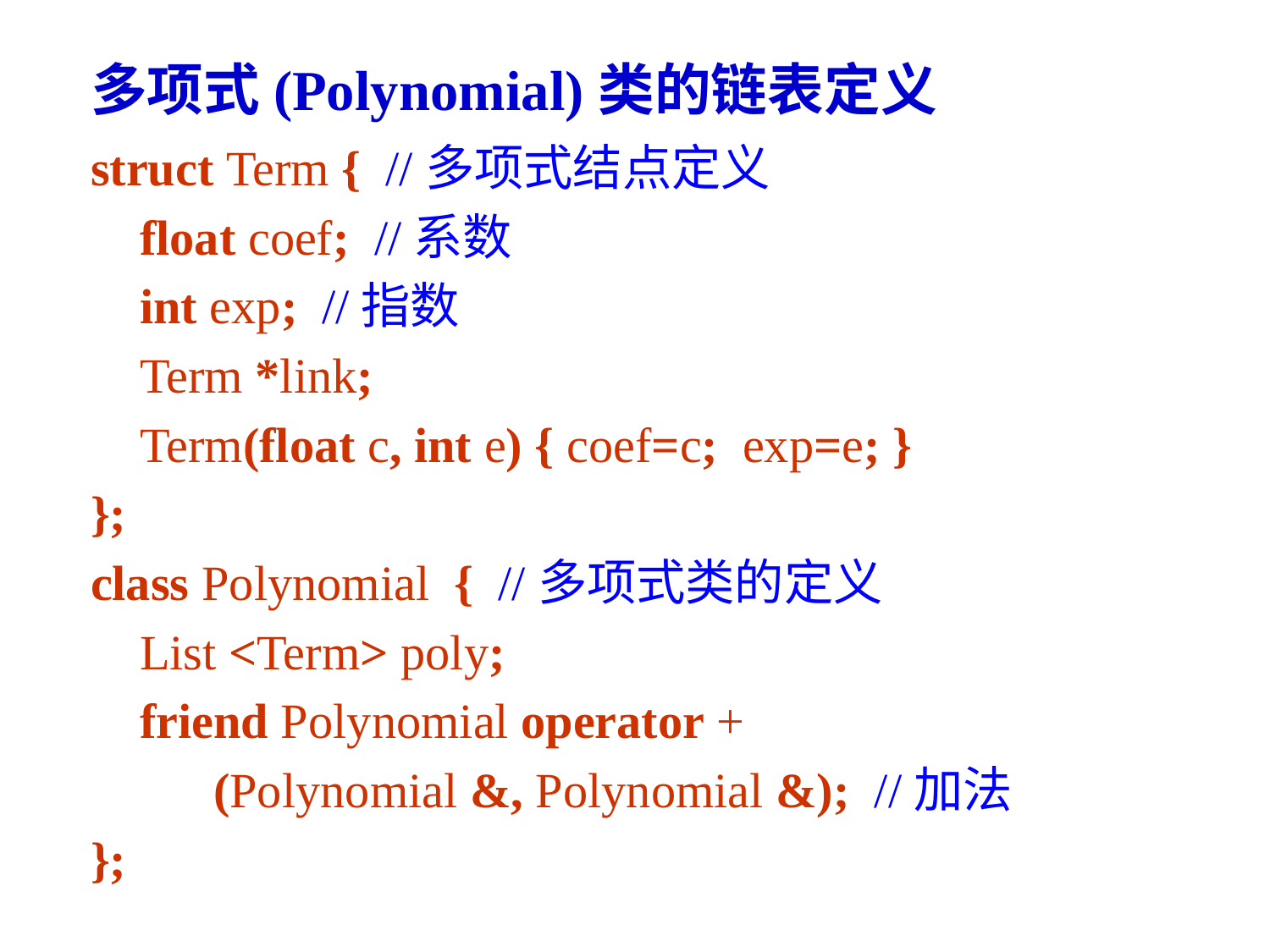

多项式(Polynomial)类的链表定义
struct Term {  //多项式结点定义
    float coef;  //系数
    int exp;  //指数
    Term *link;
    Term(float c, int e) { coef=c;  exp=e; }
};
class Polynomial  {  //多项式类的定义
    List <Term> poly;
    friend Polynomial operator +
          (Polynomial &, Polynomial &);  //加法
};
113